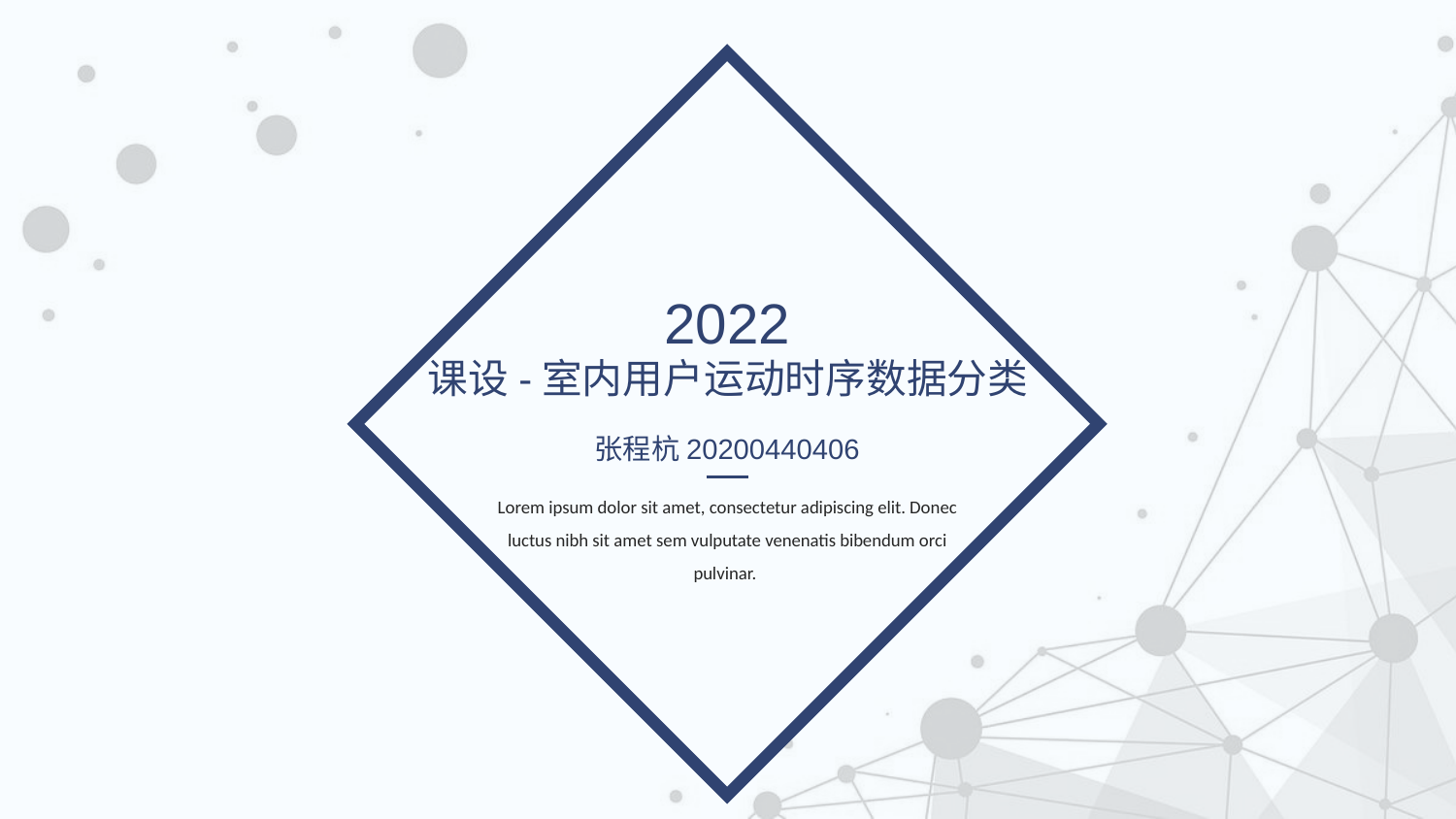

2022
课设-室内用户运动时序数据分类
张程杭20200440406
Lorem ipsum dolor sit amet, consectetur adipiscing elit. Donec luctus nibh sit amet sem vulputate venenatis bibendum orci pulvinar.